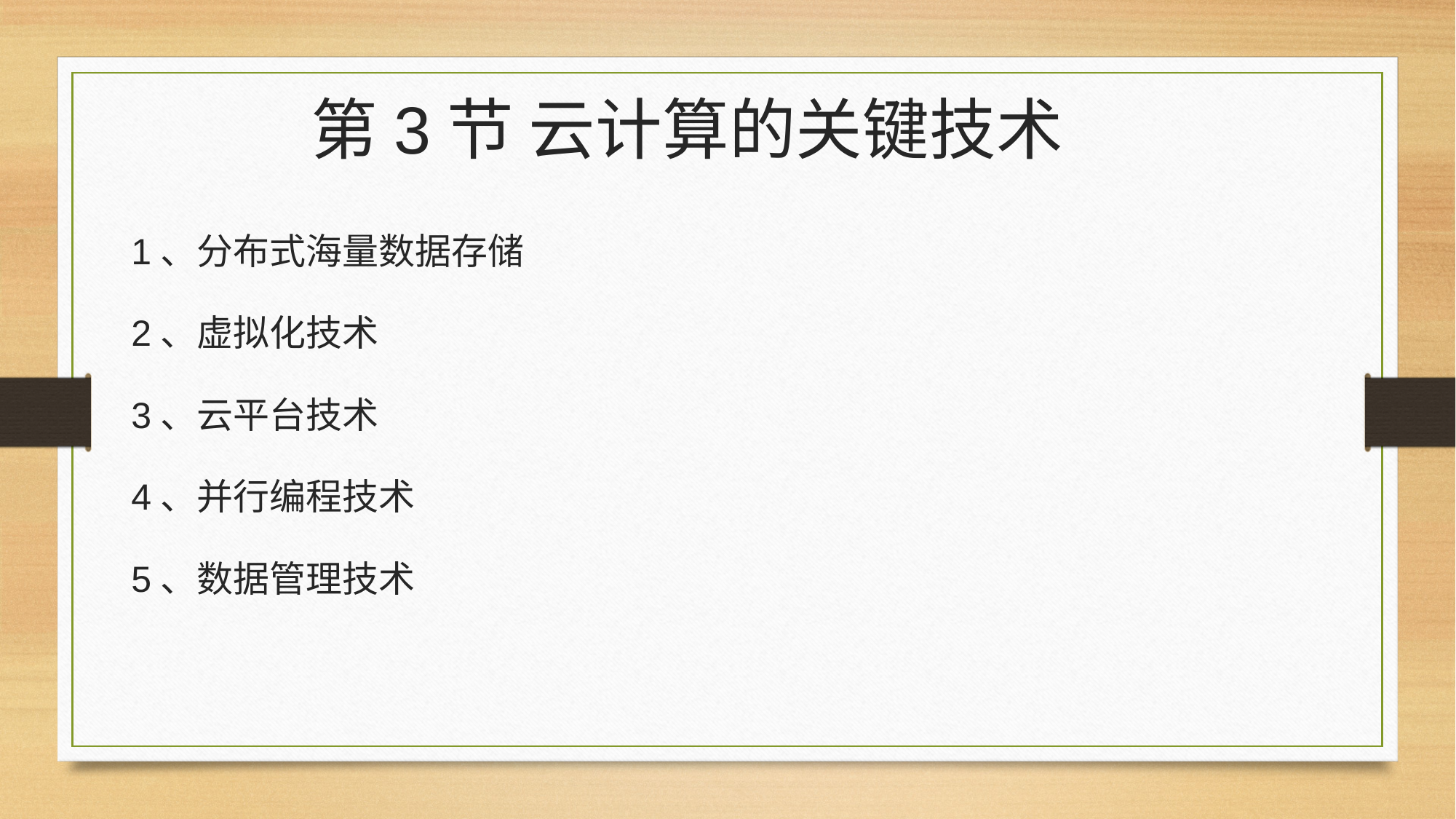

# 第3节 云计算的关键技术
  1、分布式海量数据存储
  2、虚拟化技术
  3、云平台技术
  4、并行编程技术
  5、数据管理技术